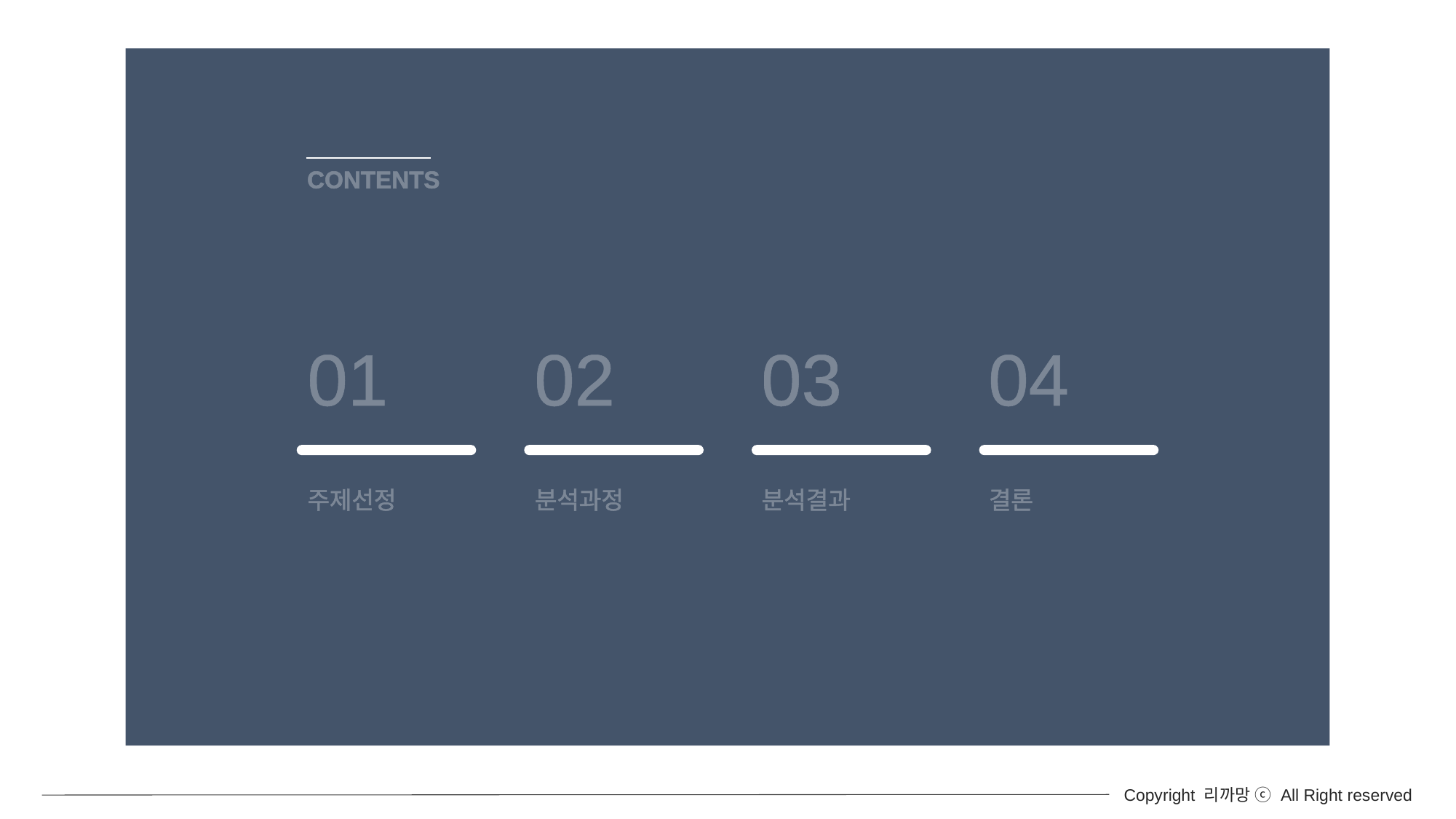

# CONTENTS
01
02
03
04
주제선정
분석과정
분석결과
결론